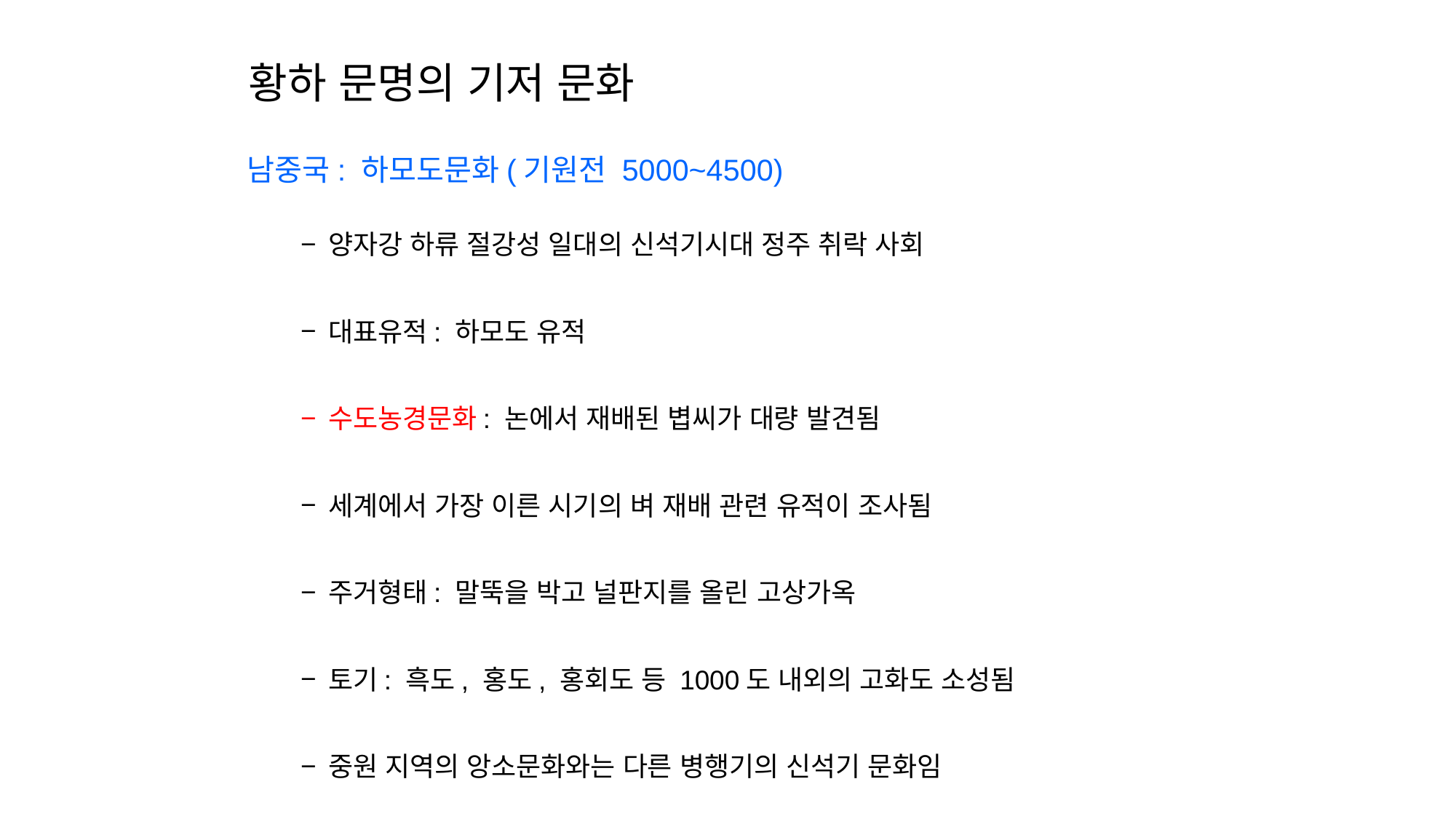

황하 문명의 기저 문화
남중국: 하모도문화(기원전 5000~4500)

양자강 하류 절강성 일대의 신석기시대 정주 취락 사회

대표유적: 하모도 유적

수도농경문화: 논에서 재배된 볍씨가 대량 발견됨

세계에서 가장 이른 시기의 벼 재배 관련 유적이 조사됨

주거형태: 말뚝을 박고 널판지를 올린 고상가옥

토기: 흑도, 홍도, 홍회도 등 1000도 내외의 고화도 소성됨

중원 지역의 앙소문화와는 다른 병행기의 신석기 문화임